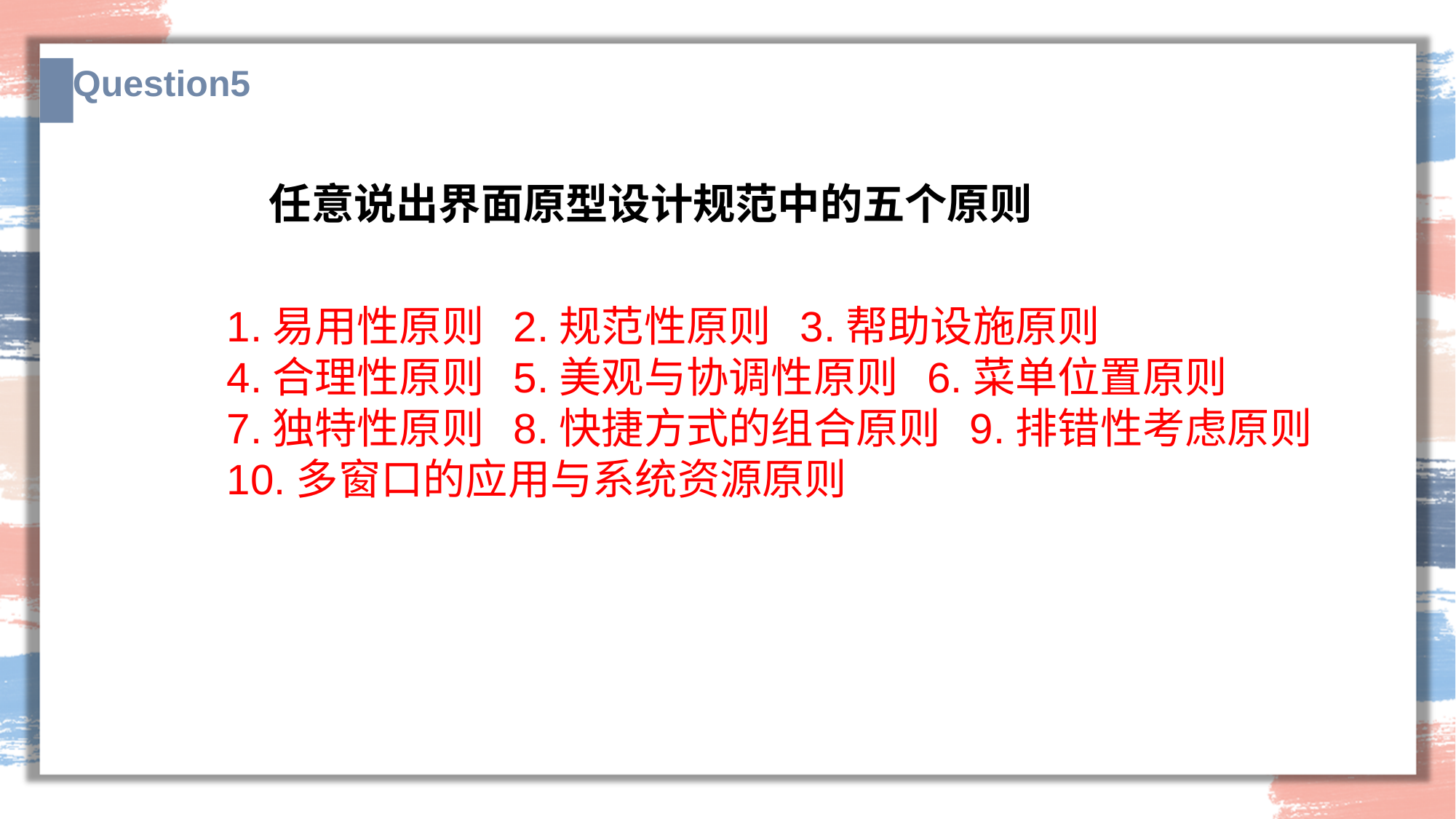

Question5

任意说出界面原型设计规范中的五个原则

1.易用性原则  2.规范性原则  3.帮助设施原则
4.合理性原则  5.美观与协调性原则  6.菜单位置原则
7.独特性原则  8.快捷方式的组合原则  9.排错性考虑原则
10.多窗口的应用与系统资源原则